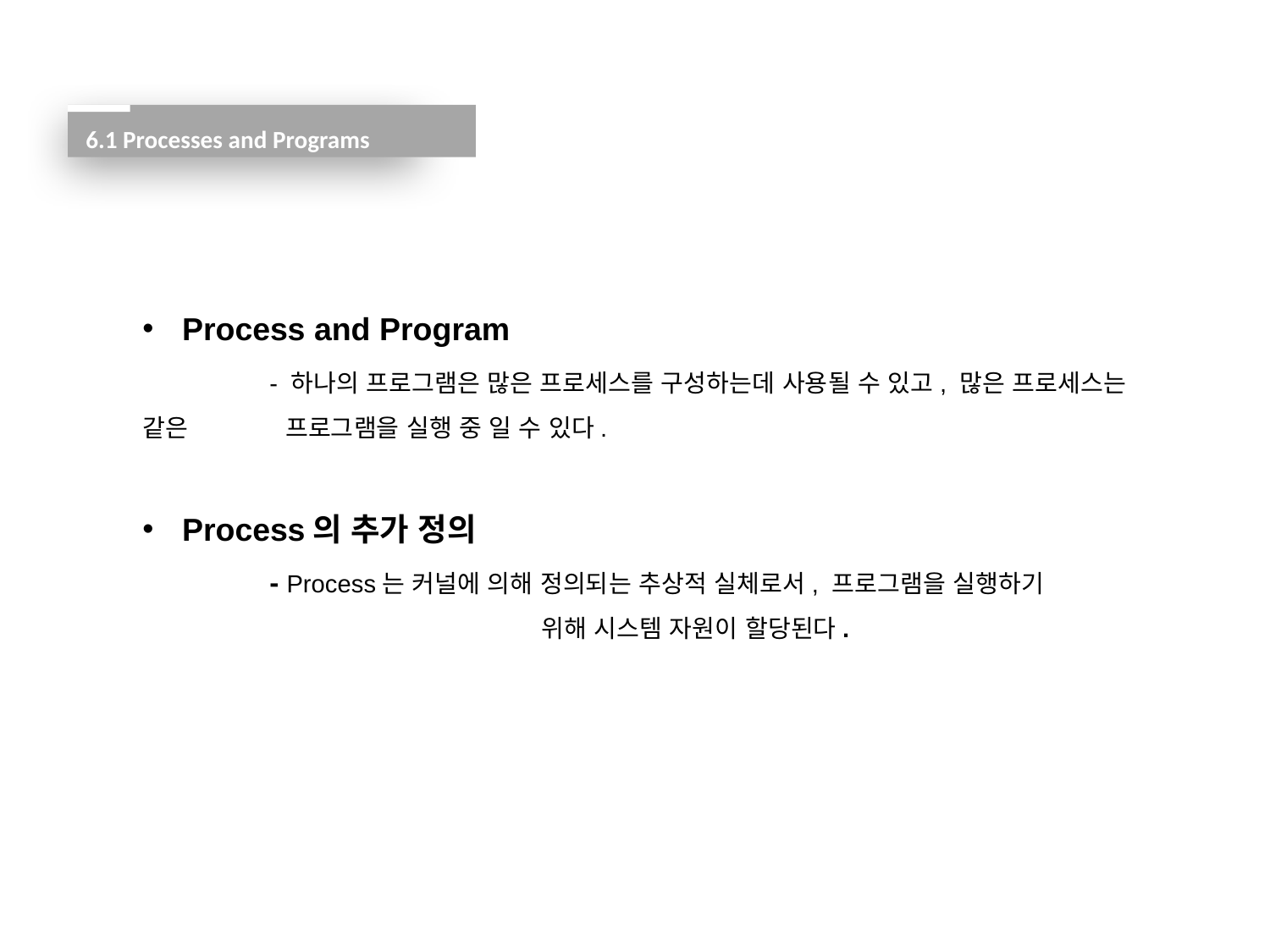

6.1 Processes and Programs

Process and Program
	- 하나의 프로그램은 많은 프로세스를 구성하는데 사용될 수 있고, 많은 프로세스는 같은 	   프로그램을 실행 중 일 수 있다.

Process의 추가 정의
	- Process는 커널에 의해 정의되는 추상적 실체로서, 프로그램을 실행하기 		  	   위해 시스템 자원이 할당된다.